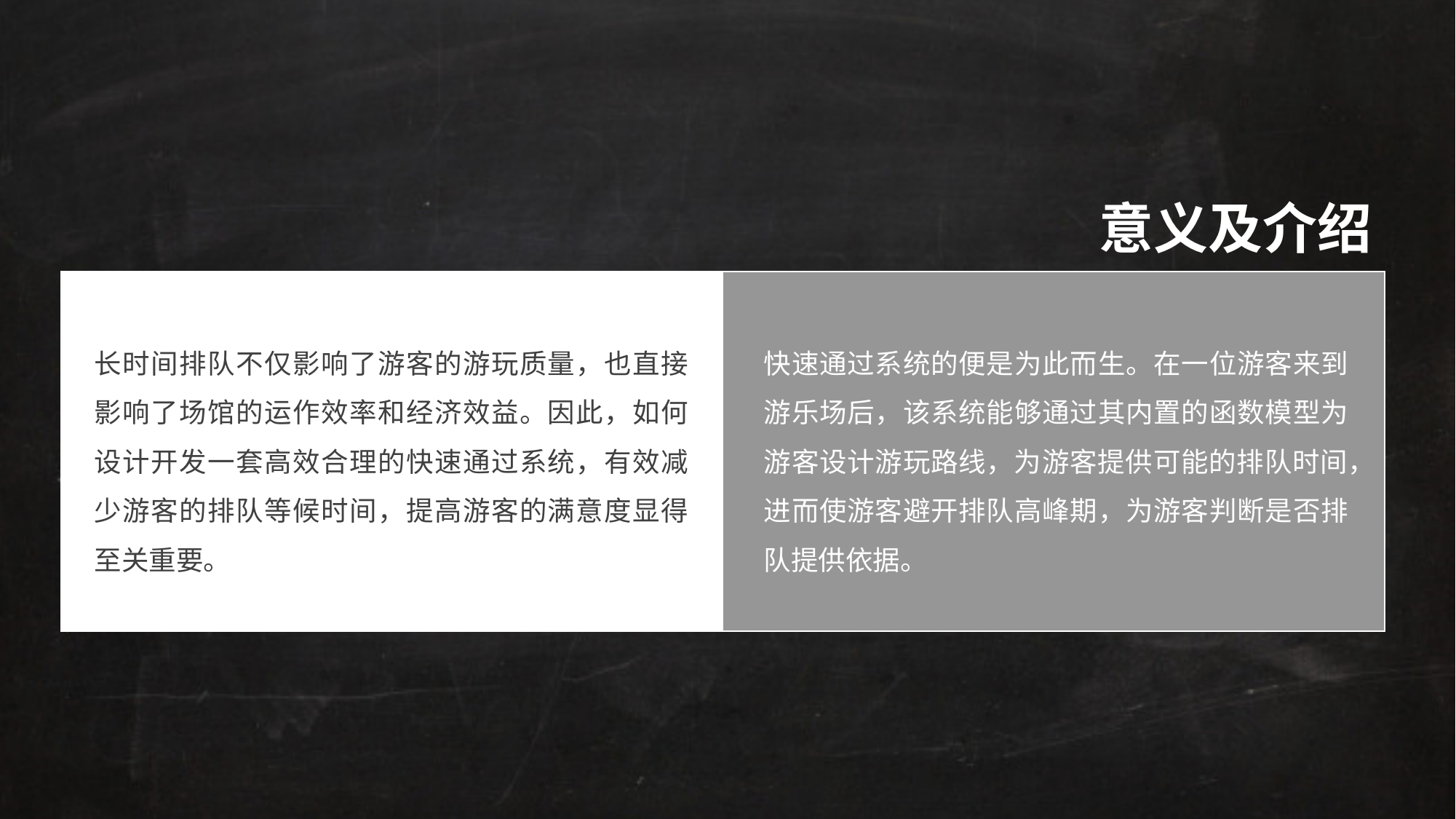

意义及介绍

长时间排队不仅影响了游客的游玩质量，也直接影响了场馆的运作效率和经济效益。因此，如何设计开发一套高效合理的快速通过系统，有效减少游客的排队等候时间，提高游客的满意度显得至关重要。
快速通过系统的便是为此而生。在一位游客来到游乐场后，该系统能够通过其内置的函数模型为游客设计游玩路线，为游客提供可能的排队时间，进而使游客避开排队高峰期，为游客判断是否排队提供依据。